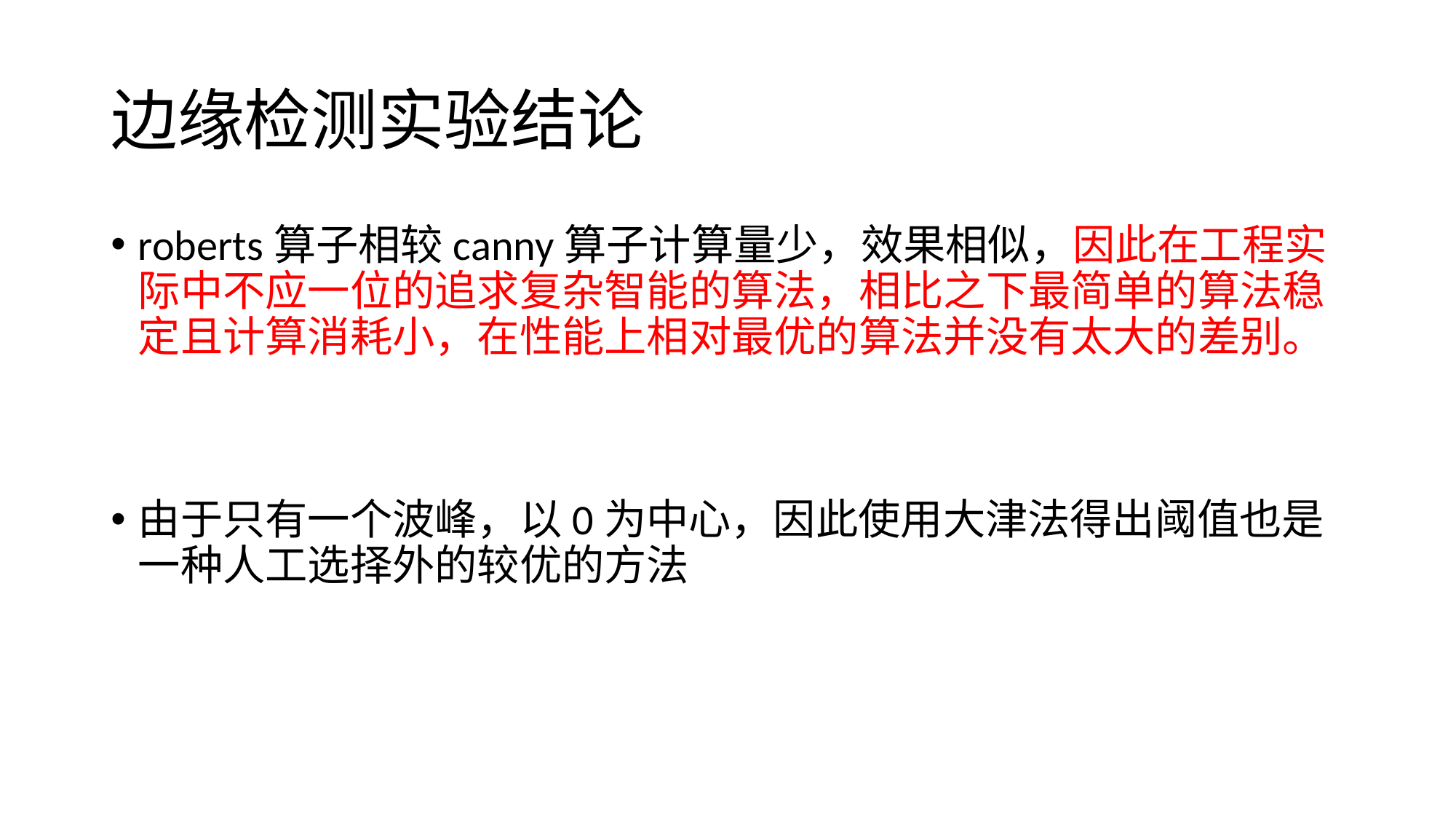

# 边缘检测实验结论
roberts算子相较canny算子计算量少，效果相似，因此在工程实际中不应一位的追求复杂智能的算法，相比之下最简单的算法稳定且计算消耗小，在性能上相对最优的算法并没有太大的差别。

由于只有一个波峰，以0为中心，因此使用大津法得出阈值也是一种人工选择外的较优的方法